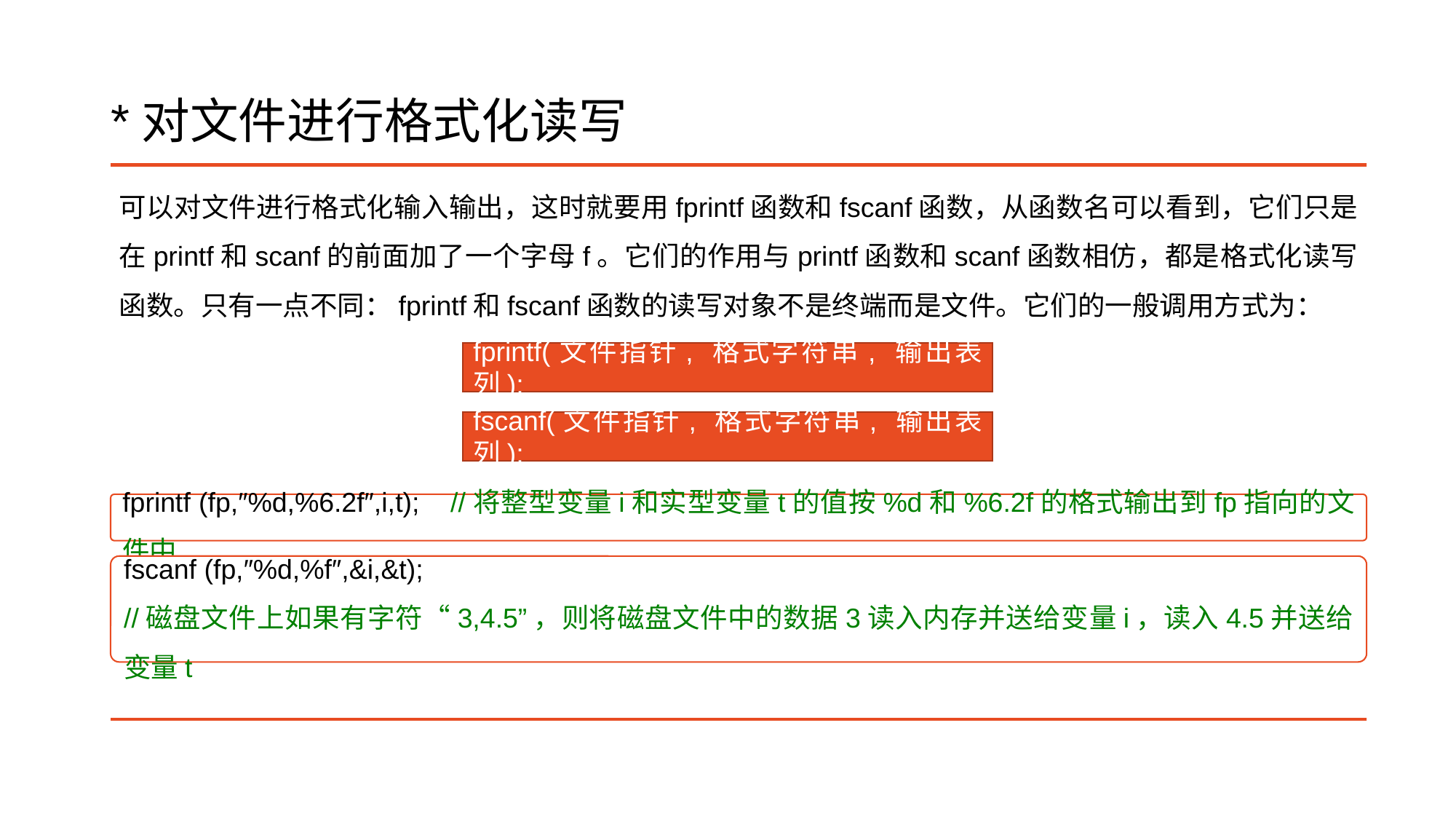

# *对文件进行格式化读写
可以对文件进行格式化输入输出，这时就要用fprintf函数和fscanf函数，从函数名可以看到，它们只是在printf和scanf的前面加了一个字母f。它们的作用与printf函数和scanf函数相仿，都是格式化读写函数。只有一点不同：fprintf和fscanf函数的读写对象不是终端而是文件。它们的一般调用方式为：
fprintf(文件指针, 格式字符串, 输出表列);
fscanf(文件指针, 格式字符串, 输出表列);
fprintf (fp,″%d,%6.2f″,i,t);	//将整型变量i和实型变量t的值按%d和%6.2f的格式输出到fp指向的文件中
fscanf (fp,″%d,%f″,&i,&t);
//磁盘文件上如果有字符“3,4.5”，则将磁盘文件中的数据3读入内存并送给变量i，读入4.5并送给变量t